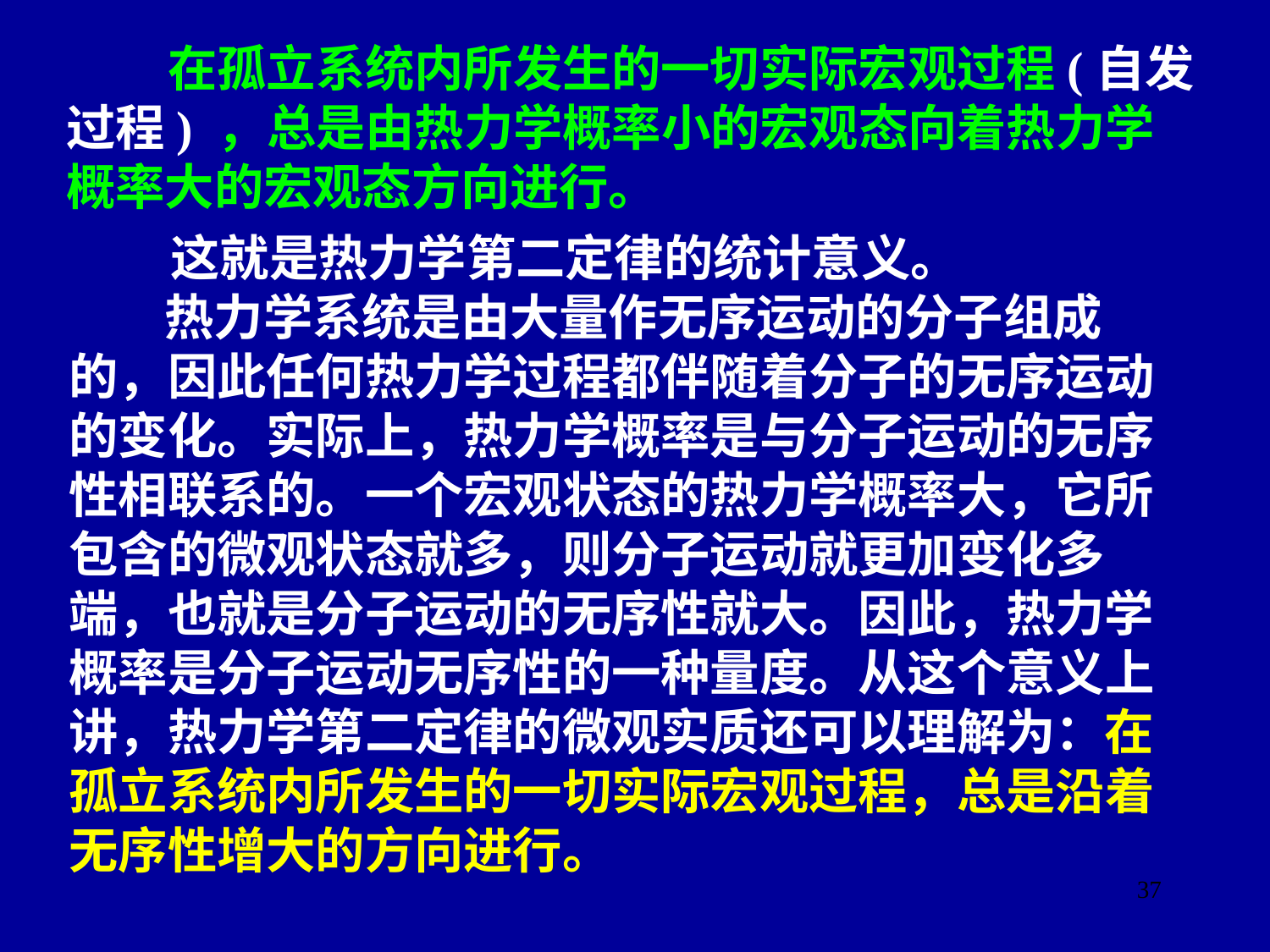

在孤立系统内所发生的一切实际宏观过程(自发过程) ，总是由热力学概率小的宏观态向着热力学概率大的宏观态方向进行。
        这就是热力学第二定律的统计意义。
         热力学系统是由大量作无序运动的分子组成的，因此任何热力学过程都伴随着分子的无序运动的变化。实际上，热力学概率是与分子运动的无序性相联系的。一个宏观状态的热力学概率大，它所包含的微观状态就多，则分子运动就更加变化多端，也就是分子运动的无序性就大。因此，热力学概率是分子运动无序性的一种量度。从这个意义上讲，热力学第二定律的微观实质还可以理解为：在孤立系统内所发生的一切实际宏观过程，总是沿着无序性增大的方向进行。
37